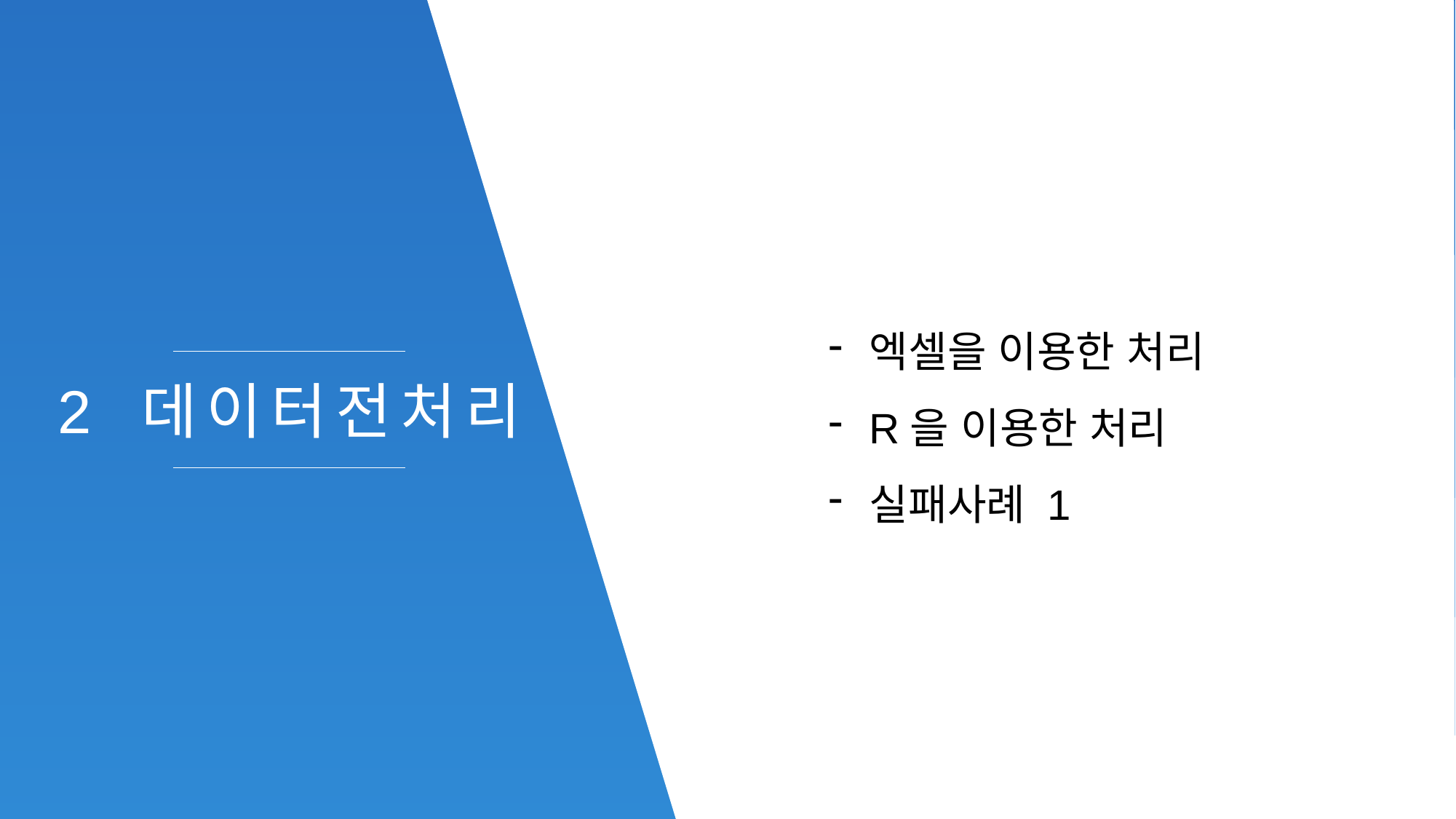

엑셀을 이용한 처리
R을 이용한 처리
실패사례 1
2 데이터전처리